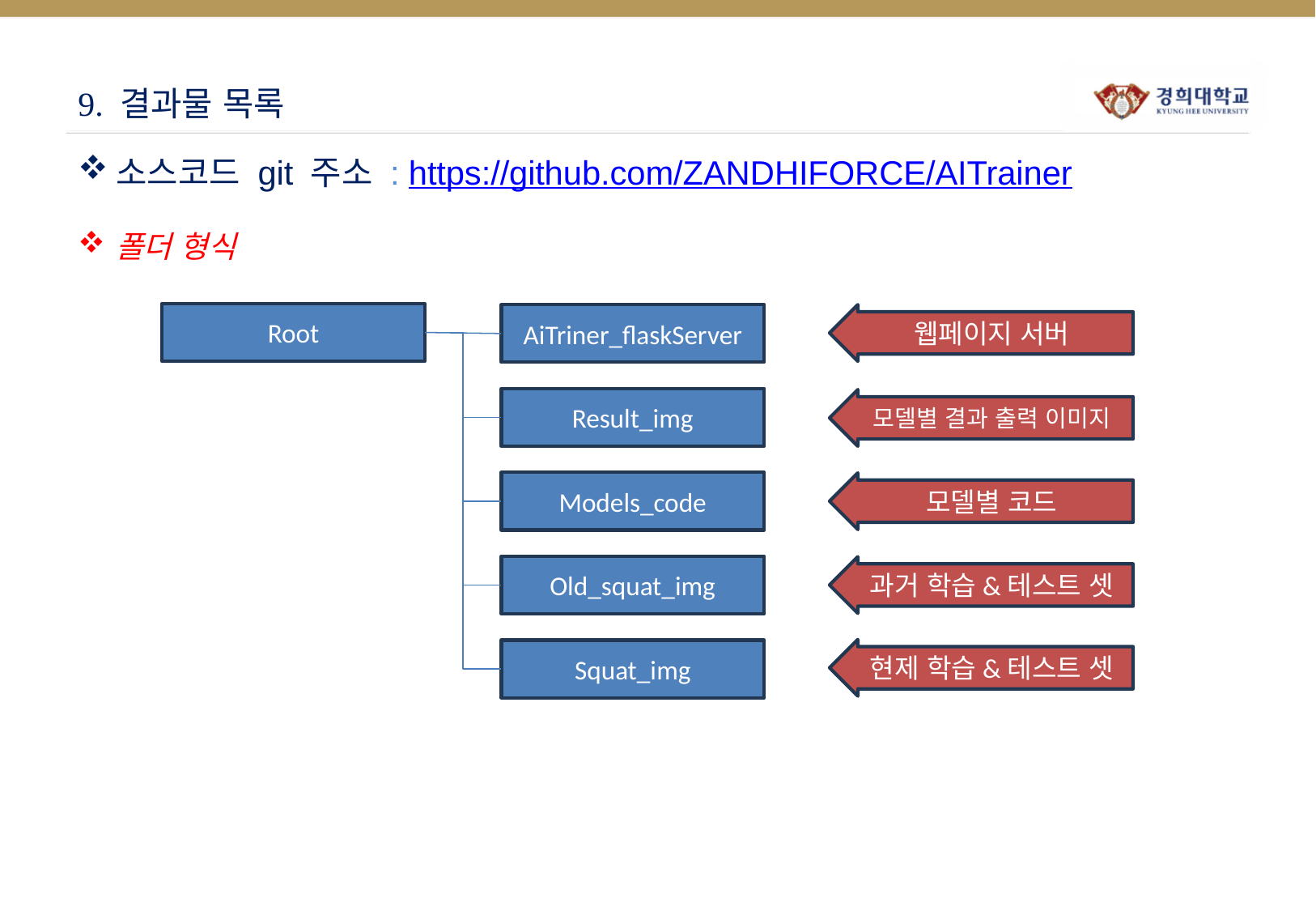

# 9. 결과물 목록
소스코드 git 주소 : https://github.com/ZANDHIFORCE/AITrainer

폴더 형식
Root
AiTriner_flaskServer
웹페이지 서버
Result_img
모델별 결과 출력 이미지
Models_code
모델별 코드
Old_squat_img
과거 학습&테스트 셋
현제 학습&테스트 셋
Squat_img